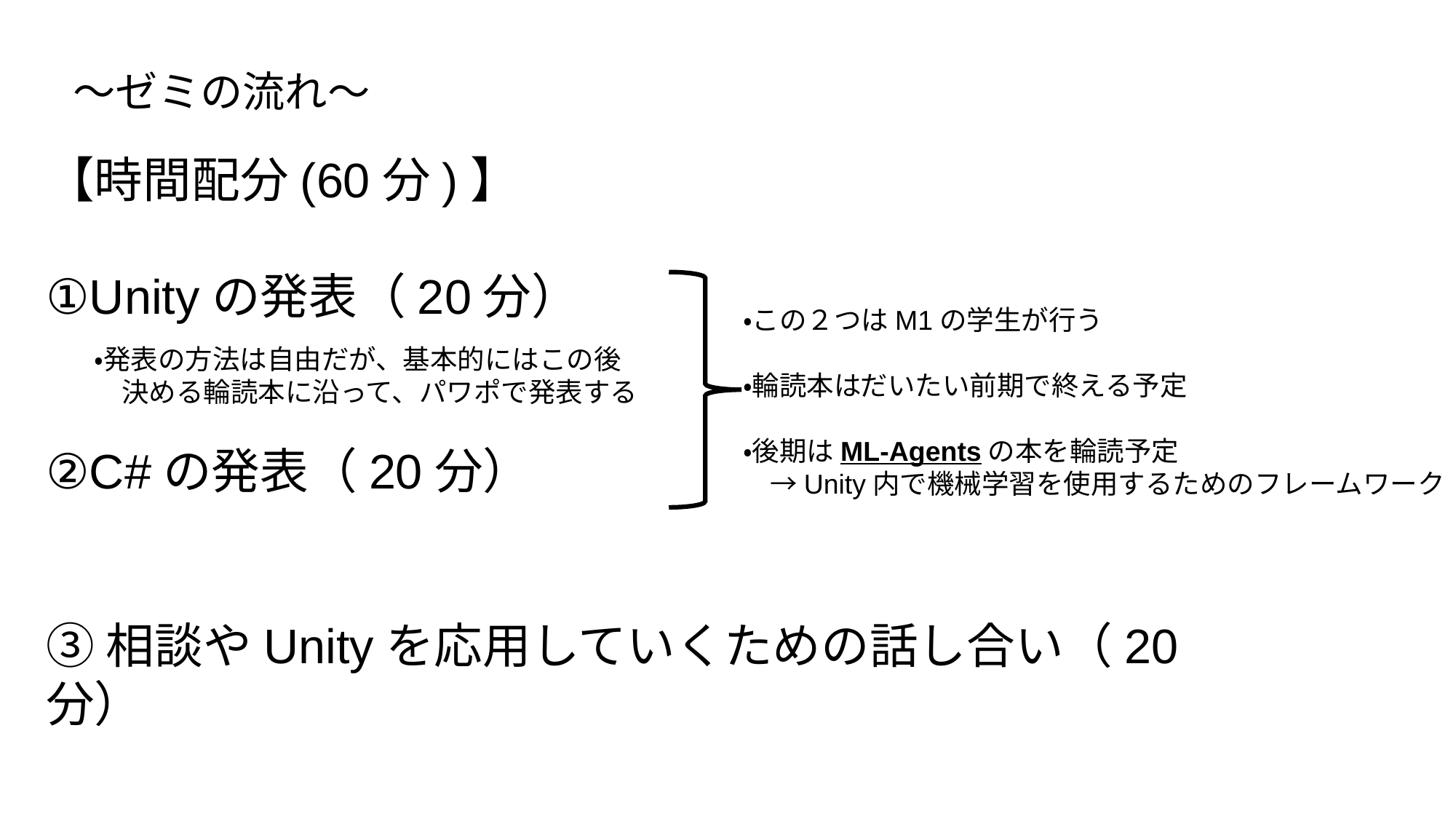

〜ゼミの流れ〜
【時間配分(60分)】

①Unityの発表（20分）

②C#の発表（20分）

③相談やUnityを応用していくための話し合い（20分）

・この２つはM1の学生が行う

・輪読本はだいたい前期で終える予定

・後期はML-Agentsの本を輪読予定
　→Unity内で機械学習を使用するためのフレームワーク
・発表の方法は自由だが、基本的にはこの後
　決める輪読本に沿って、パワポで発表する